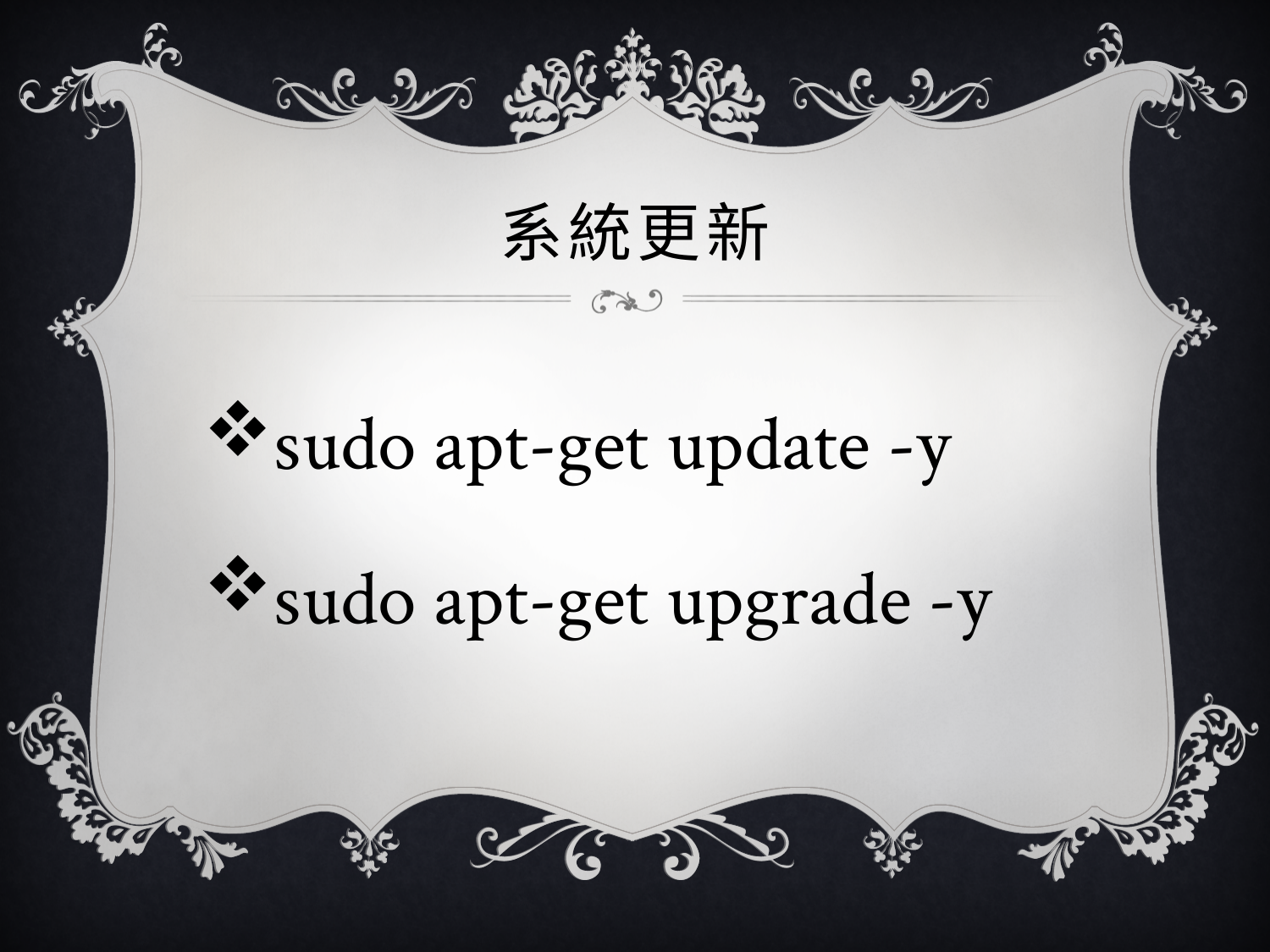

# 系統更新
sudo apt-get update -y
sudo apt-get upgrade -y